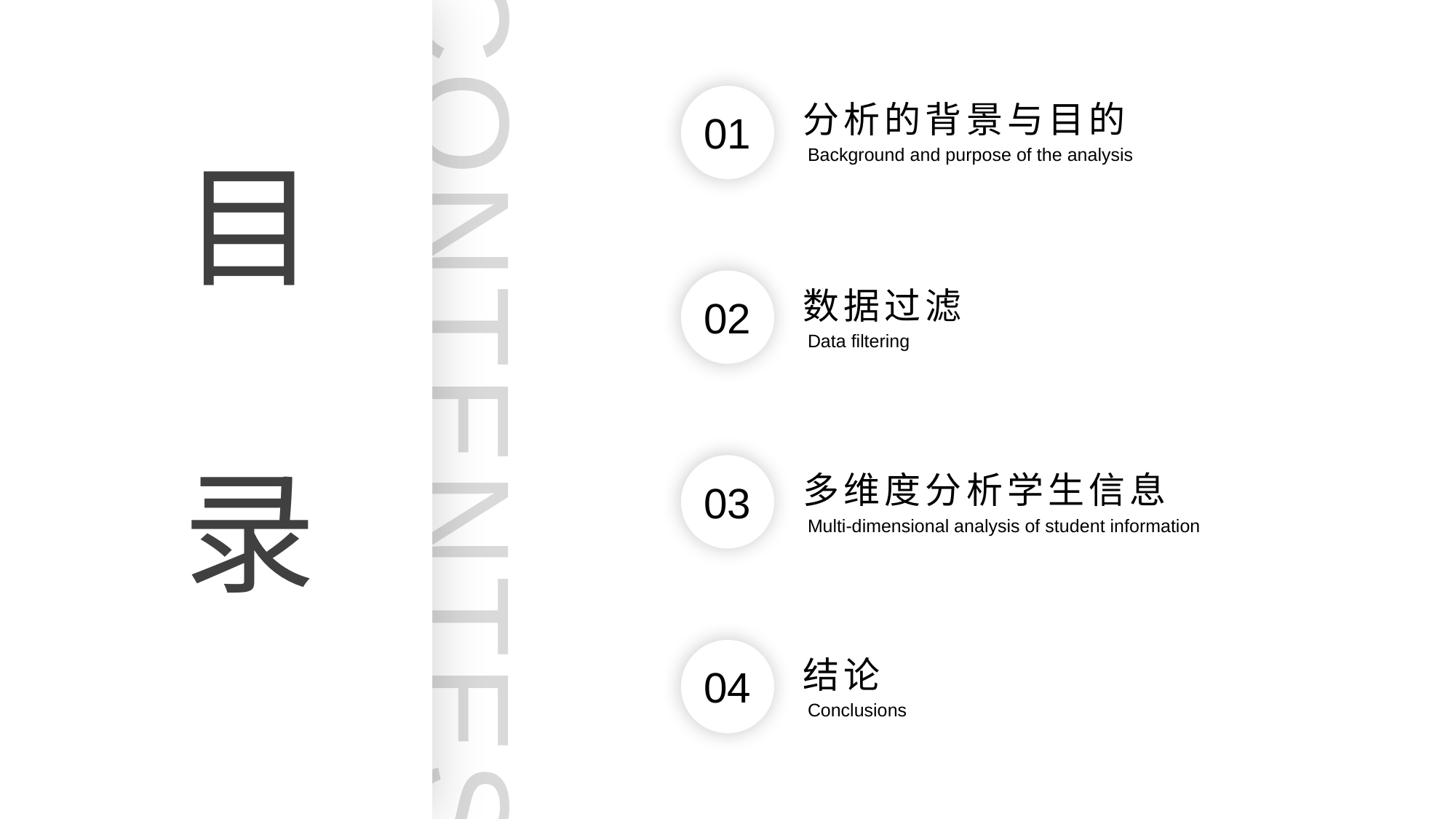

01
分析的背景与目的
 Background and purpose of the analysis
目

02
数据过滤
 Data filtering
CONTENTES
录

03
多维度分析学生信息
 Multi-dimensional analysis of student information

04
结论
 Conclusions